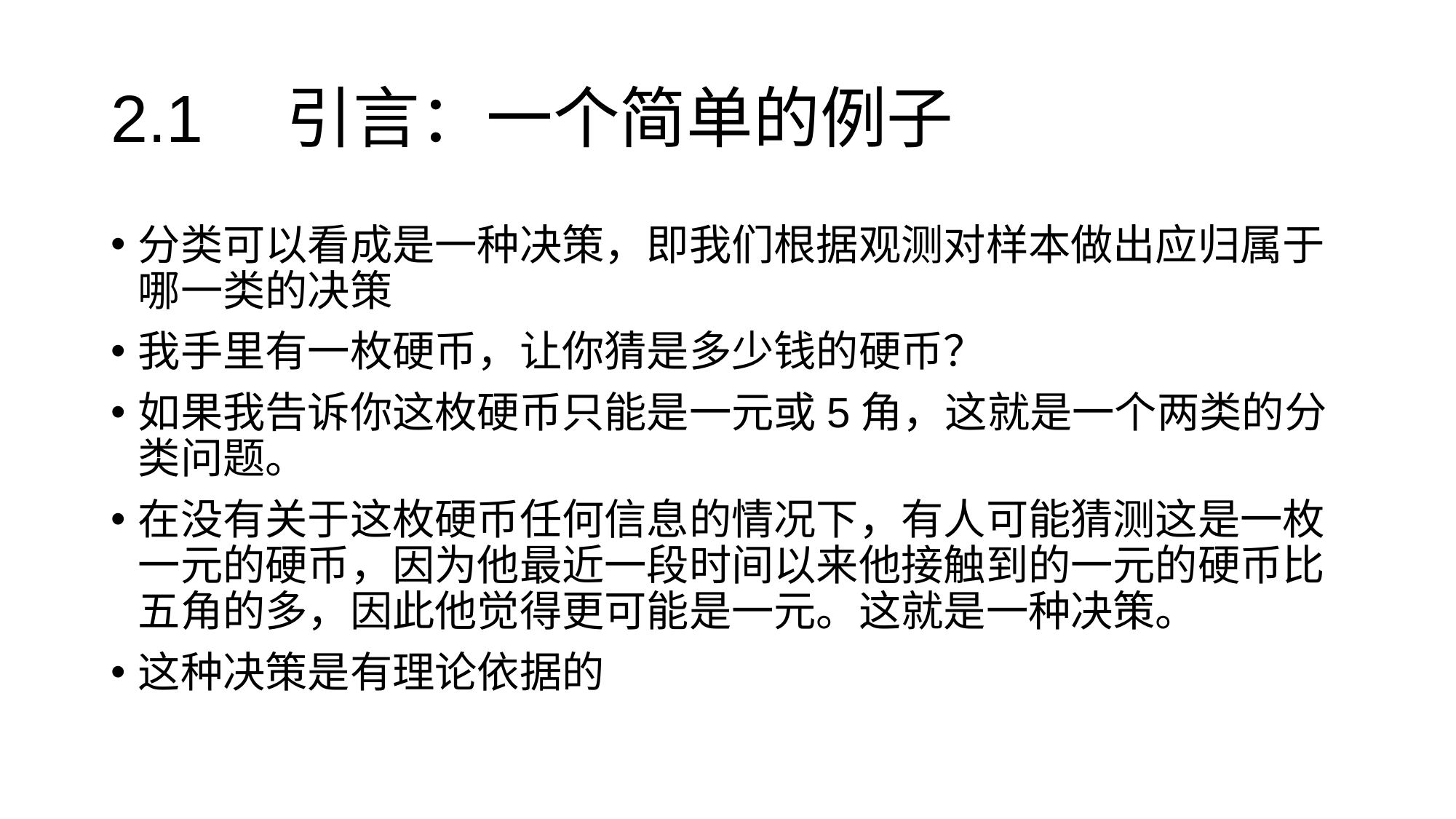

# 2.1　引言：一个简单的例子
分类可以看成是一种决策，即我们根据观测对样本做出应归属于哪一类的决策
我手里有一枚硬币，让你猜是多少钱的硬币？
如果我告诉你这枚硬币只能是一元或5角，这就是一个两类的分类问题。
在没有关于这枚硬币任何信息的情况下，有人可能猜测这是一枚一元的硬币，因为他最近一段时间以来他接触到的一元的硬币比五角的多，因此他觉得更可能是一元。这就是一种决策。
这种决策是有理论依据的